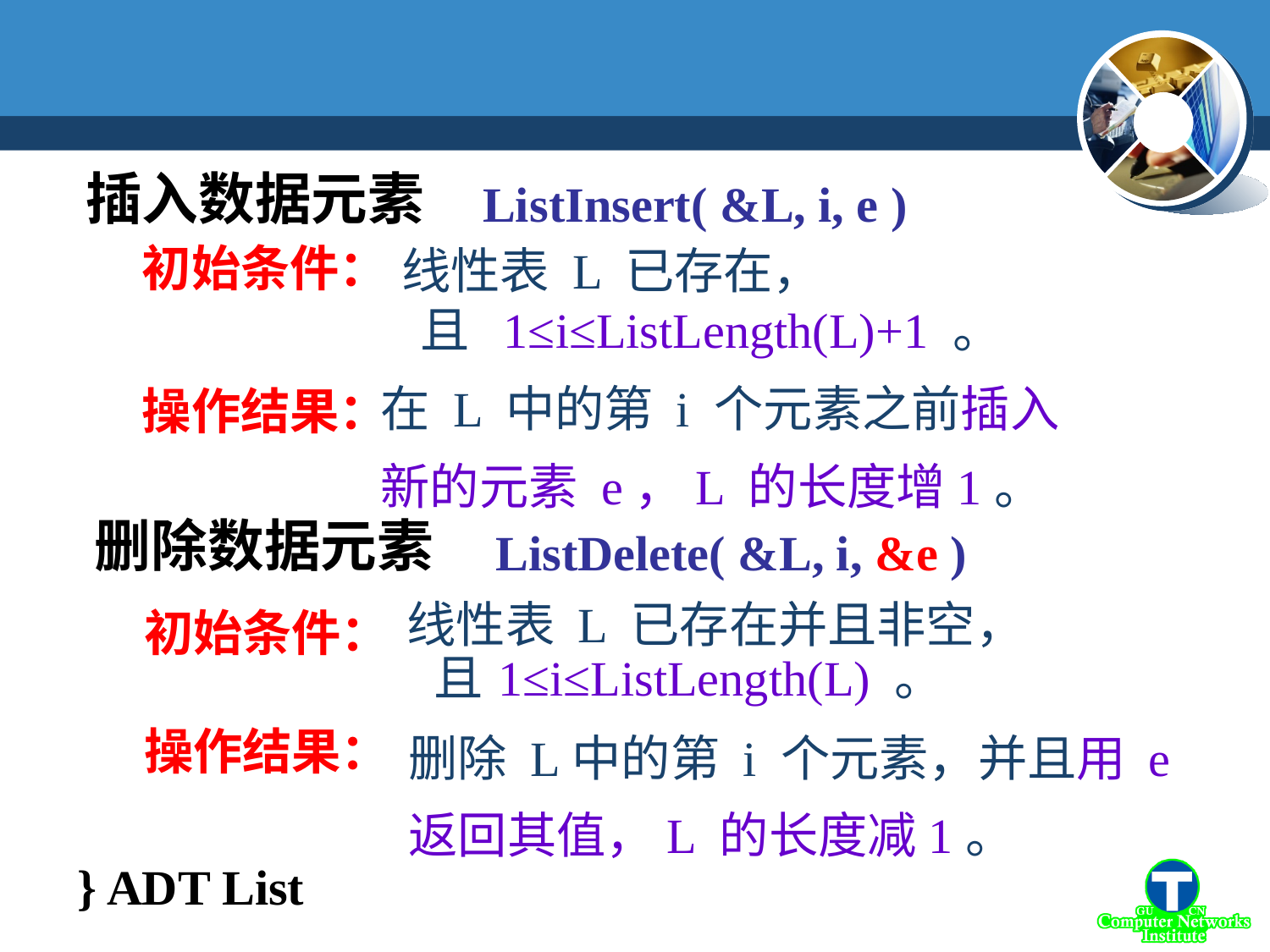

插入数据元素
 ListInsert( &L, i, e )
初始条件：

操作结果：
线性表 L 已存在，
且  1≤i≤ListLength(L)+1 。
在 L 中的第 i 个元素之前插入
新的元素 e，L 的长度增1。
删除数据元素
ListDelete( &L, i, &e )
线性表 L 已存在并且非空，
初始条件：

操作结果：
且 1≤i≤ListLength(L) 。
删除 L中的第 i 个元素，并且用 e 返回其值，L 的长度减1。
} ADT List